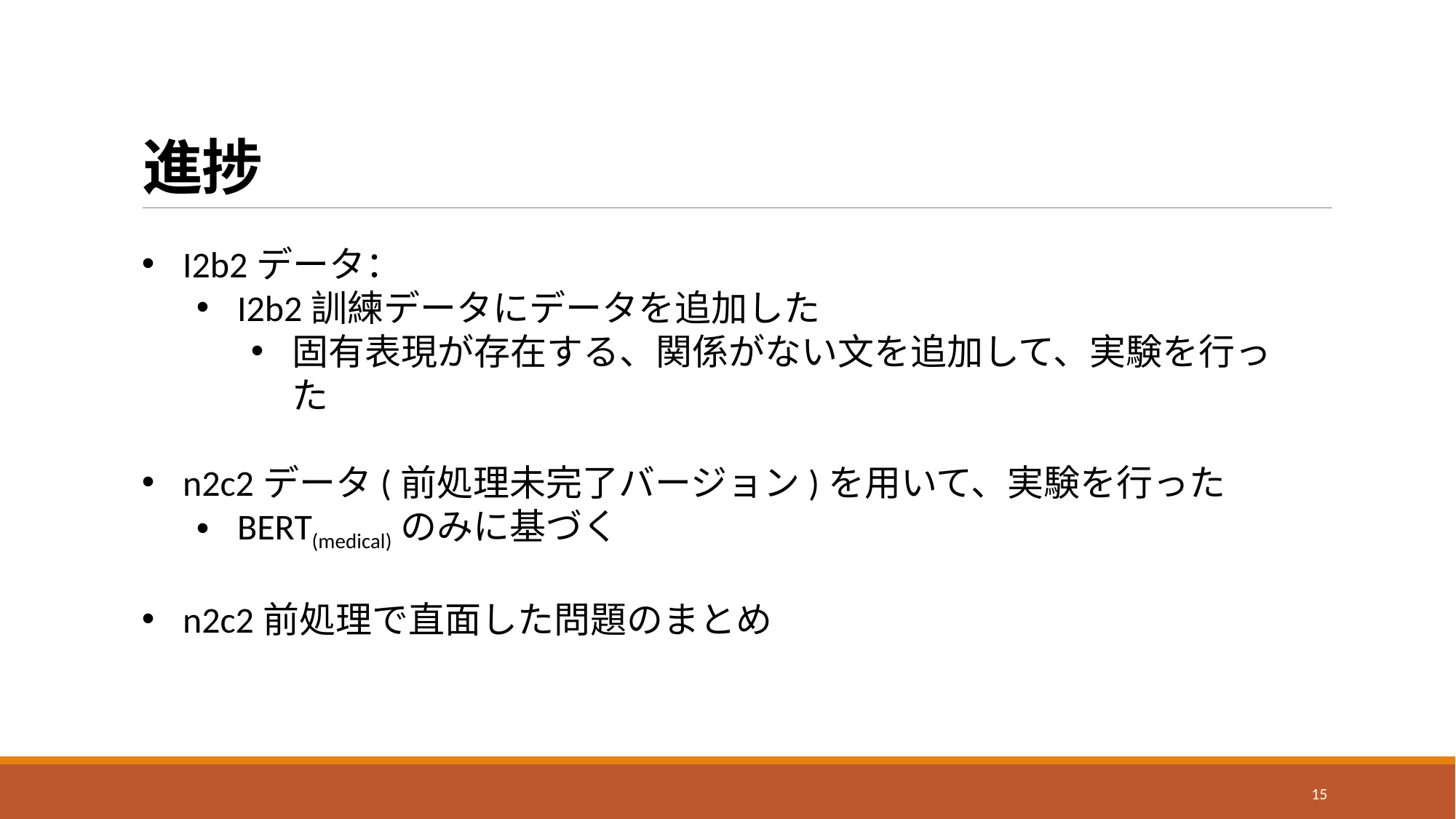

# 進捗
I2b2データ：
I2b2訓練データにデータを追加した
固有表現が存在する、関係がない文を追加して、実験を行った

n2c2データ(前処理未完了バージョン)を用いて、実験を行った
BERT(medical)のみに基づく

n2c2前処理で直面した問題のまとめ
15